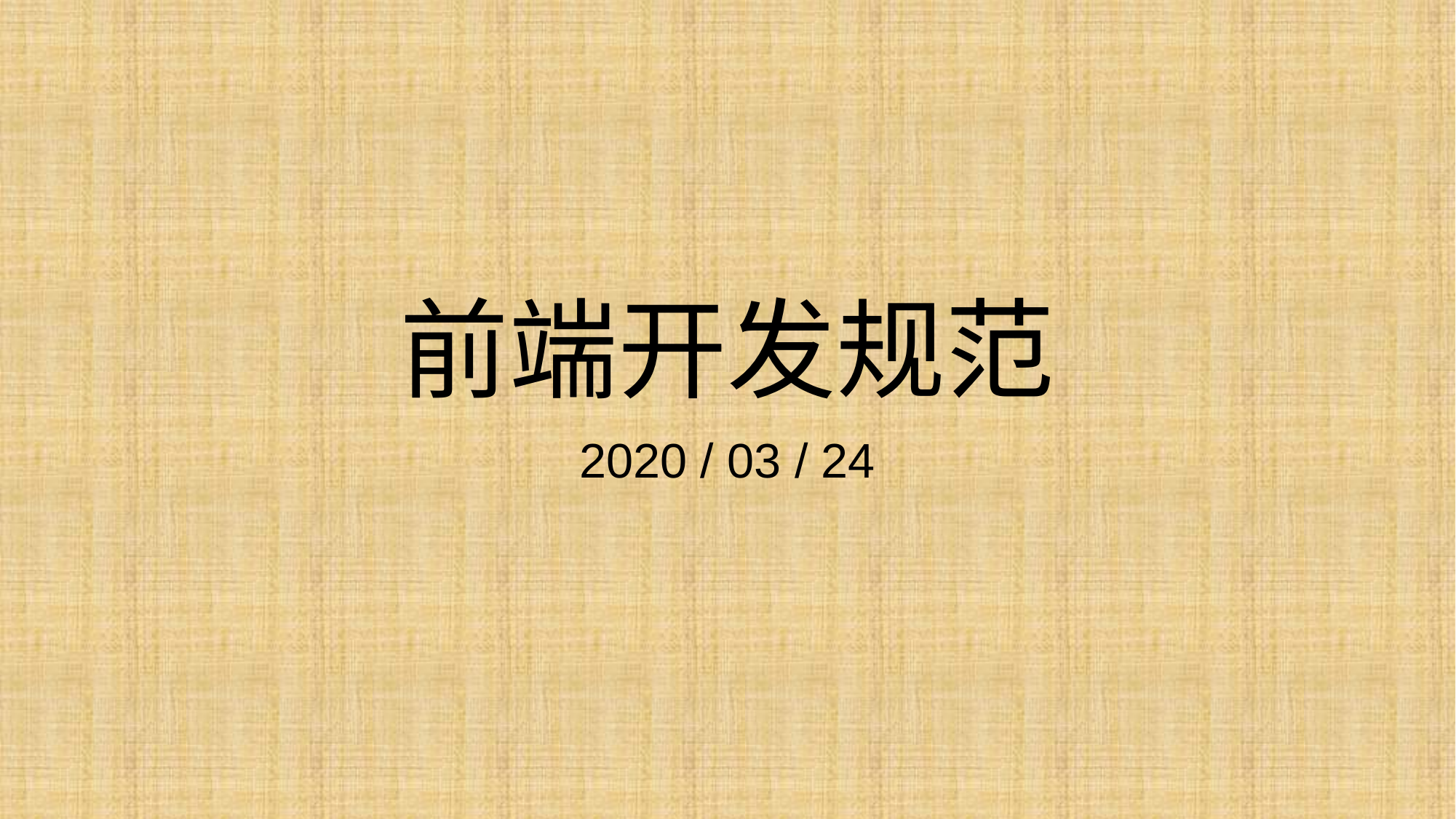

# 前端开发规范
2020 / 03 / 24